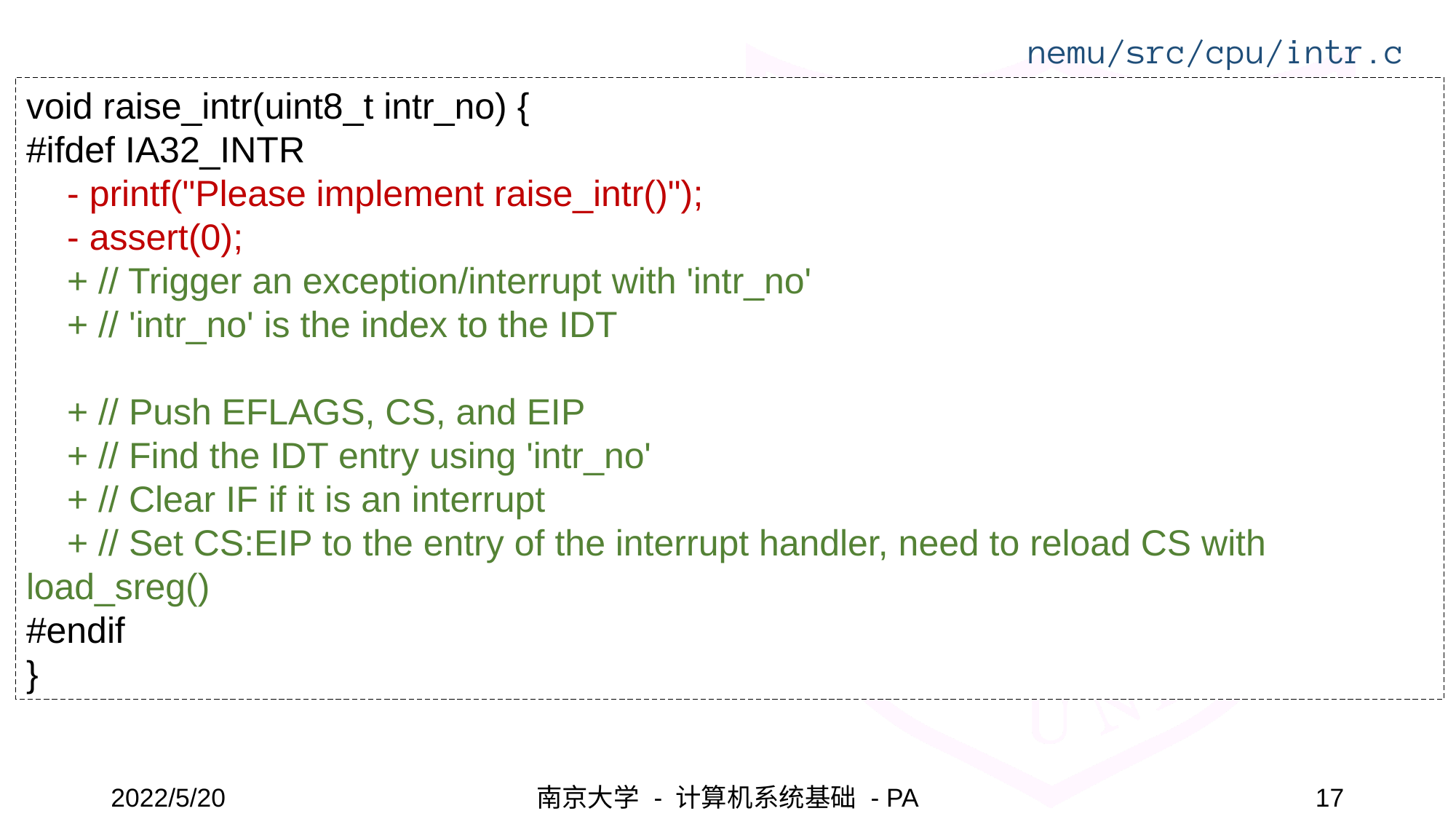

nemu/src/cpu/intr.c
void raise_intr(uint8_t intr_no) {
#ifdef IA32_INTR
    - printf("Please implement raise_intr()");
    - assert(0);
    + // Trigger an exception/interrupt with 'intr_no'
    + // 'intr_no' is the index to the IDT

    + // Push EFLAGS, CS, and EIP
    + // Find the IDT entry using 'intr_no'
    + // Clear IF if it is an interrupt
    + // Set CS:EIP to the entry of the interrupt handler, need to reload CS with load_sreg()
#endif
}
2022/5/20
南京大学 - 计算机系统基础 - PA
17